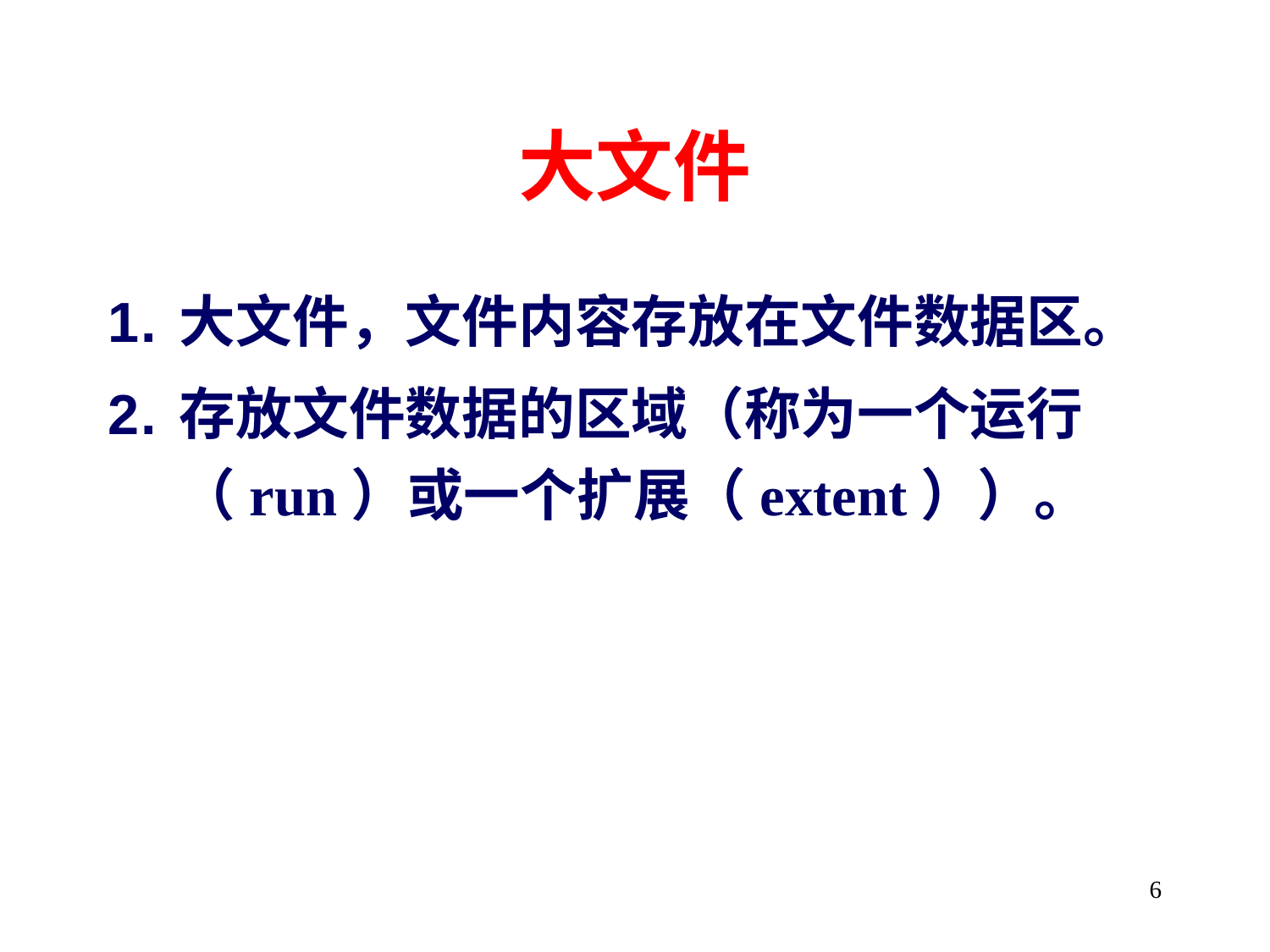

# 大文件
大文件，文件内容存放在文件数据区。
存放文件数据的区域（称为一个运行（run）或一个扩展（extent））。
6